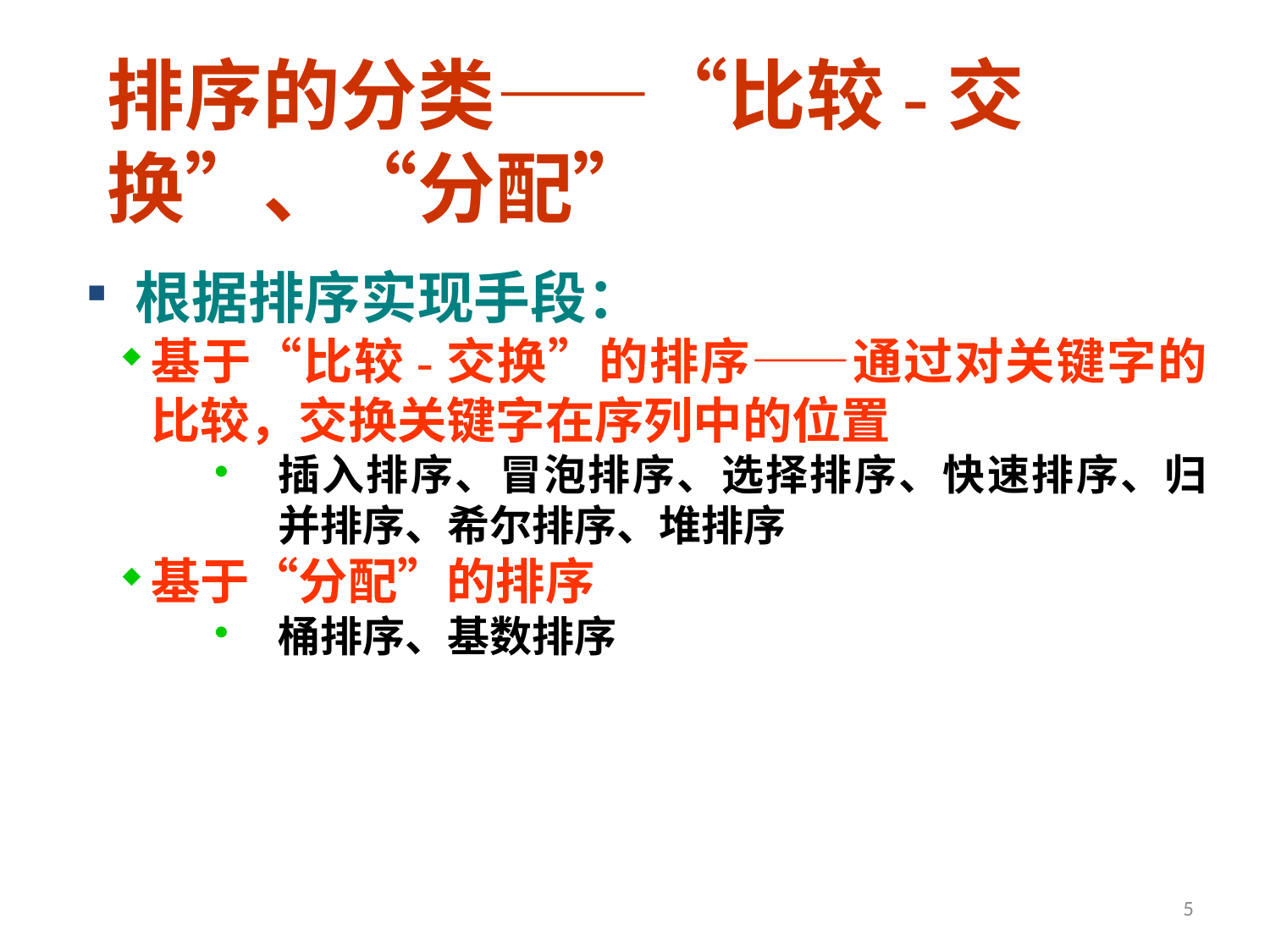

排序的分类——“比较-交换”、“分配”
根据排序实现手段：
基于“比较-交换”的排序——通过对关键字的比较，交换关键字在序列中的位置
插入排序、冒泡排序、选择排序、快速排序、归并排序、希尔排序、堆排序
基于“分配”的排序
桶排序、基数排序

5